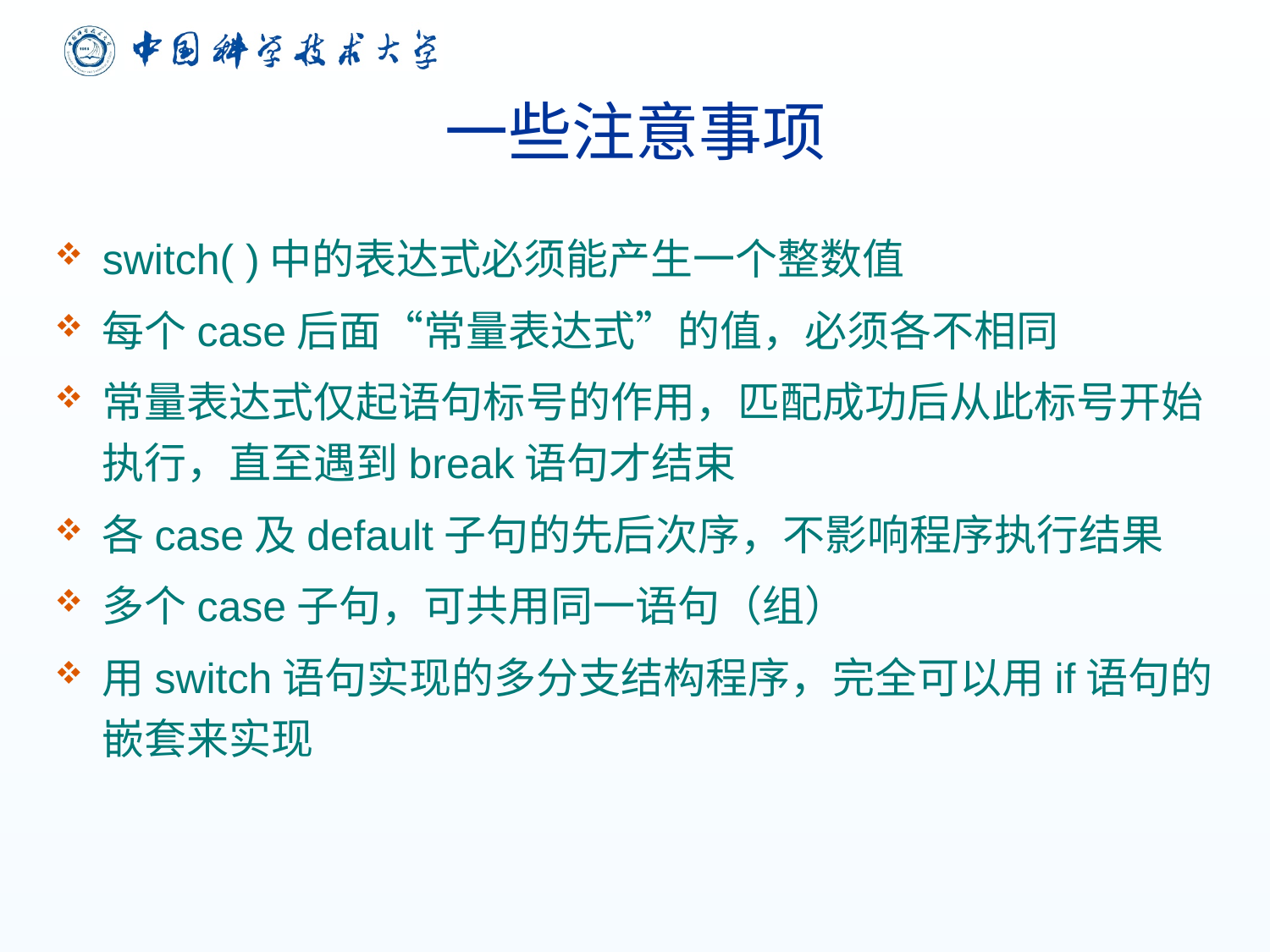

# 一些注意事项
switch( )中的表达式必须能产生一个整数值
每个case后面“常量表达式”的值，必须各不相同
常量表达式仅起语句标号的作用，匹配成功后从此标号开始执行，直至遇到break语句才结束
各case及default子句的先后次序，不影响程序执行结果
多个case子句，可共用同一语句（组）
用switch语句实现的多分支结构程序，完全可以用if语句的嵌套来实现